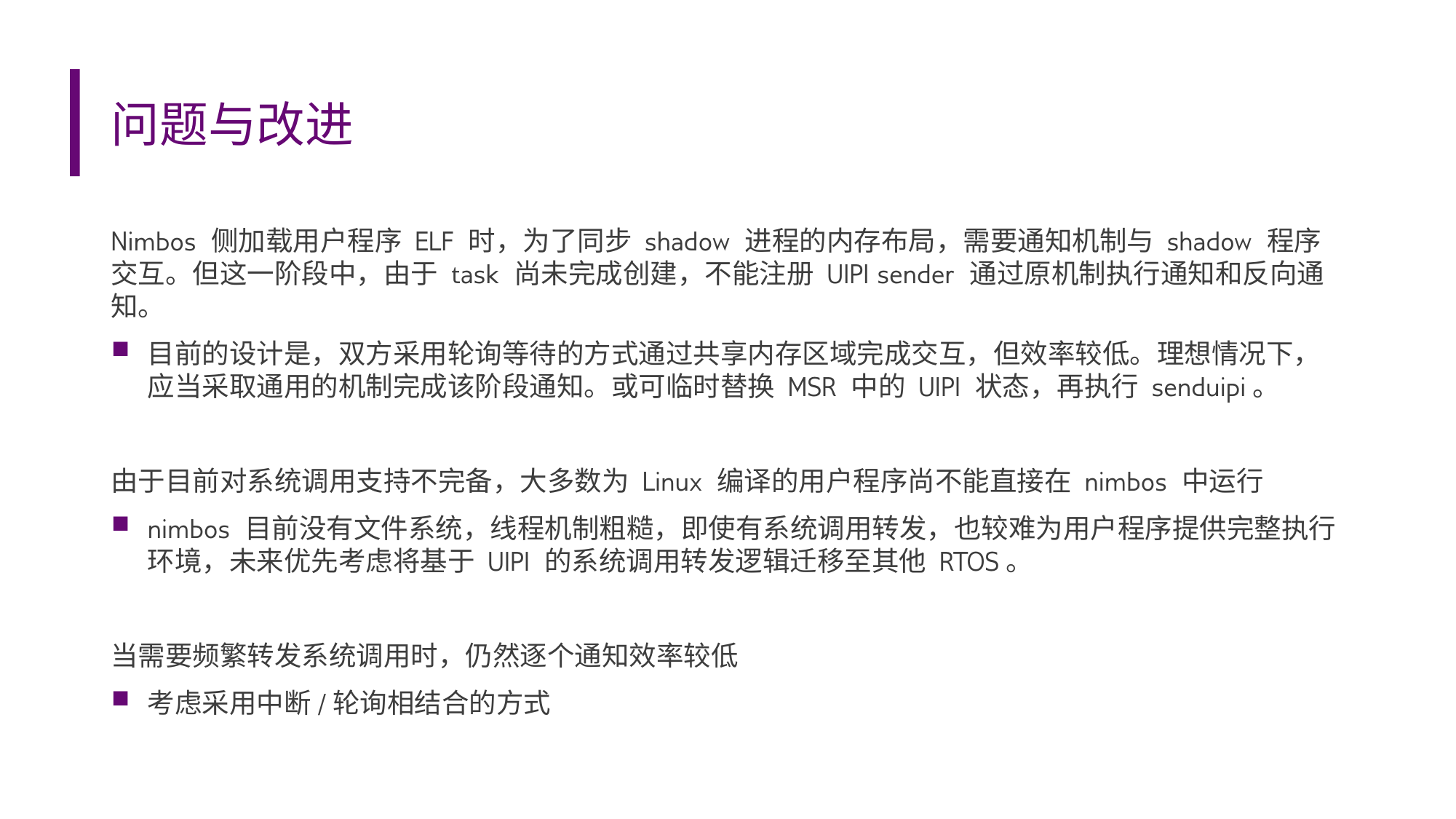

# 问题与改进
Nimbos 侧加载用户程序 ELF 时，为了同步 shadow 进程的内存布局，需要通知机制与 shadow 程序交互。但这一阶段中，由于 task 尚未完成创建，不能注册 UIPI sender 通过原机制执行通知和反向通知。
目前的设计是，双方采用轮询等待的方式通过共享内存区域完成交互，但效率较低。理想情况下，应当采取通用的机制完成该阶段通知。或可临时替换 MSR 中的 UIPI 状态，再执行 senduipi。

由于目前对系统调用支持不完备，大多数为 Linux 编译的用户程序尚不能直接在 nimbos 中运行
nimbos 目前没有文件系统，线程机制粗糙，即使有系统调用转发，也较难为用户程序提供完整执行环境，未来优先考虑将基于 UIPI 的系统调用转发逻辑迁移至其他 RTOS。

当需要频繁转发系统调用时，仍然逐个通知效率较低
考虑采用中断/轮询相结合的方式